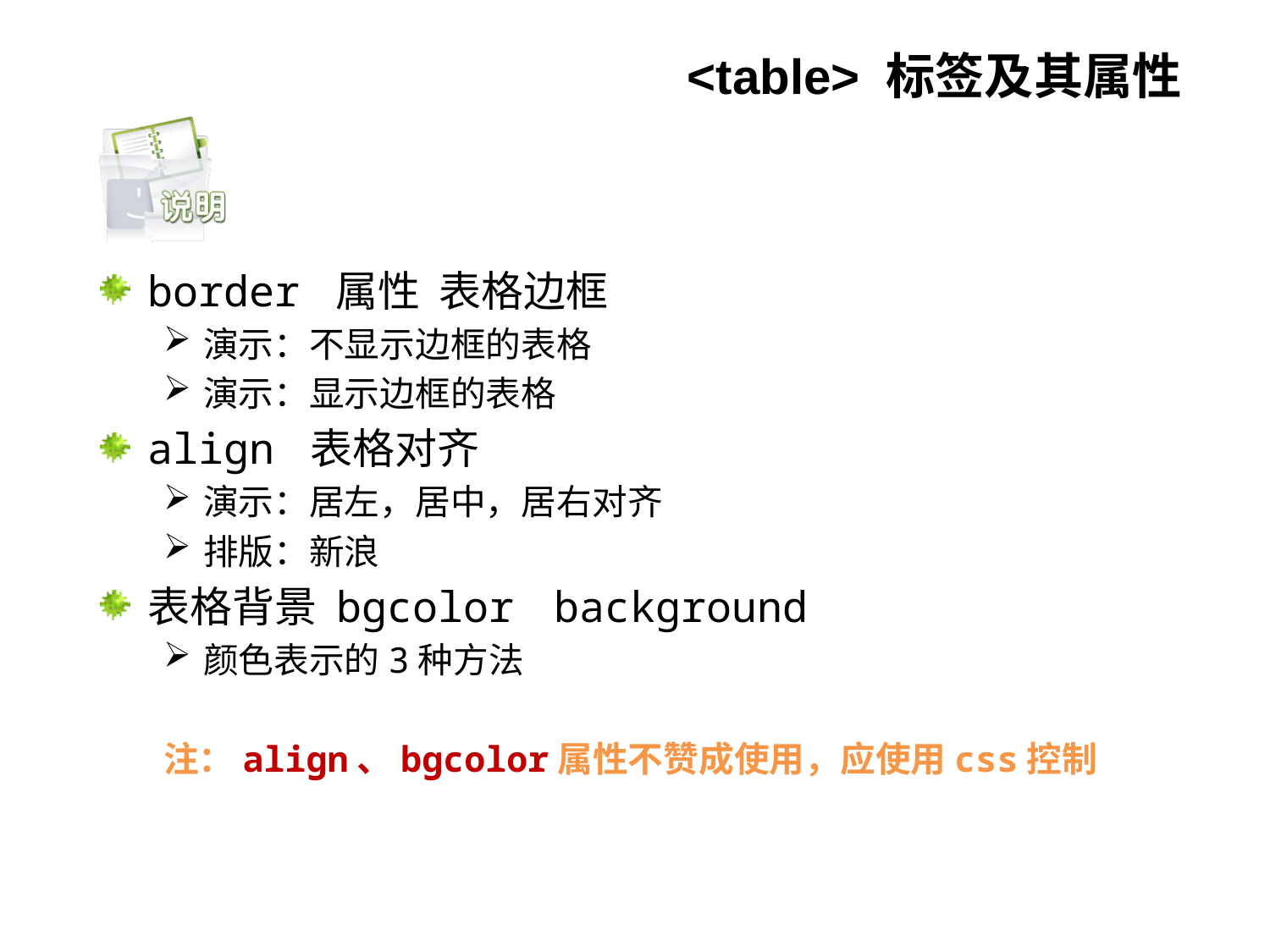

# <table> 标签及其属性
border 属性  表格边框
演示：不显示边框的表格
演示：显示边框的表格
align 表格对齐
演示：居左，居中，居右对齐
排版：新浪
表格背景 bgcolor	 background
颜色表示的3种方法

注：align、bgcolor属性不赞成使用，应使用css控制